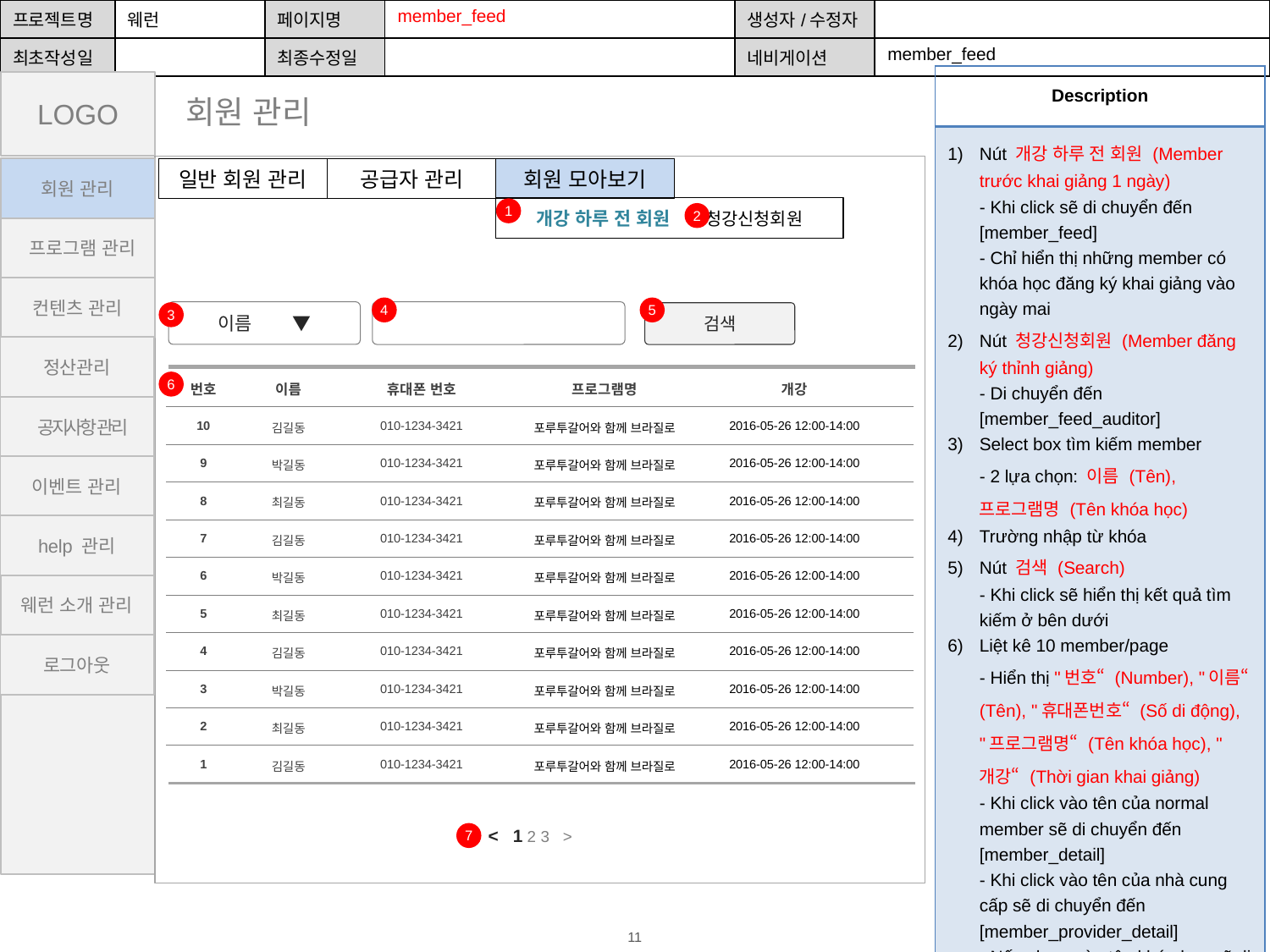

| 프로젝트명 | 웨런 | 페이지명 | member\_feed | 생성자/수정자 |  |
| --- | --- | --- | --- | --- | --- |
| 최초작성일 |  | 최종수정일 |  | 네비게이션 | member\_feed |
| Description |
| --- |
| Nút 개강 하루 전 회원 (Member trước khai giảng 1 ngày) - Khi click sẽ di chuyển đến [member\_feed] - Chỉ hiển thị những member có khóa học đăng ký khai giảng vào ngày mai Nút 청강신청회원 (Member đăng ký thỉnh giảng) - Di chuyển đến [member\_feed\_auditor] Select box tìm kiếm member - 2 lựa chọn: 이름 (Tên), 프로그램명 (Tên khóa học) Trường nhập từ khóa Nút 검색 (Search) - Khi click sẽ hiển thị kết quả tìm kiếm ở bên dưới Liệt kê 10 member/page - Hiển thị "번호“ (Number), "이름“ (Tên), "휴대폰번호“ (Số di động), "프로그램명“ (Tên khóa học), "개강“ (Thời gian khai giảng) - Khi click vào tên của normal member sẽ di chuyển đến [member\_detail] - Khi click vào tên của nhà cung cấp sẽ di chuyển đến [member\_provider\_detail] - Nếu chạm vào tên khóa học sẽ di chuyển đến [program\_detail] Nút chuyển trang |
LOGO
회원 관리

회원 관리
일반 회원 관리
공급자 관리
회원 모아보기
개강 하루 전 회원       청강신청회원
1
2
 프로그램 관리
컨텐츠 관리
4
5
이름        ▼

3
검색
정산관리
| 번호 | 이름 |  | 휴대폰 번호 |  | 프로그램명 | 개강 |  |
| --- | --- | --- | --- | --- | --- | --- | --- |
| 10 | 김길동 |  | 010-1234-3421 |  | 포루투갈어와 함께 브라질로 | 2016-05-26 12:00-14:00 |  |
| 9 | 박길동 |  | 010-1234-3421 |  | 포루투갈어와 함께 브라질로 | 2016-05-26 12:00-14:00 |  |
| 8 | 최길동 |  | 010-1234-3421 |  | 포루투갈어와 함께 브라질로 | 2016-05-26 12:00-14:00 |  |
| 7 | 김길동 |  | 010-1234-3421 |  | 포루투갈어와 함께 브라질로 | 2016-05-26 12:00-14:00 |  |
| 6 | 박길동 |  | 010-1234-3421 |  | 포루투갈어와 함께 브라질로 | 2016-05-26 12:00-14:00 |  |
| 5 | 최길동 |  | 010-1234-3421 |  | 포루투갈어와 함께 브라질로 | 2016-05-26 12:00-14:00 |  |
| 4 | 김길동 |  | 010-1234-3421 |  | 포루투갈어와 함께 브라질로 | 2016-05-26 12:00-14:00 |  |
| 3 | 박길동 |  | 010-1234-3421 |  | 포루투갈어와 함께 브라질로 | 2016-05-26 12:00-14:00 |  |
| 2 | 최길동 |  | 010-1234-3421 |  | 포루투갈어와 함께 브라질로 | 2016-05-26 12:00-14:00 |  |
| 1 | 김길동 |  | 010-1234-3421 |  | 포루투갈어와 함께 브라질로 | 2016-05-26 12:00-14:00 |  |
6
로그아웃
  공지사항 관리
6
어워드 관리
이벤트 관리
8
help 관리

웨런 소개 관리
로그아웃
<   1 2 3   >
7